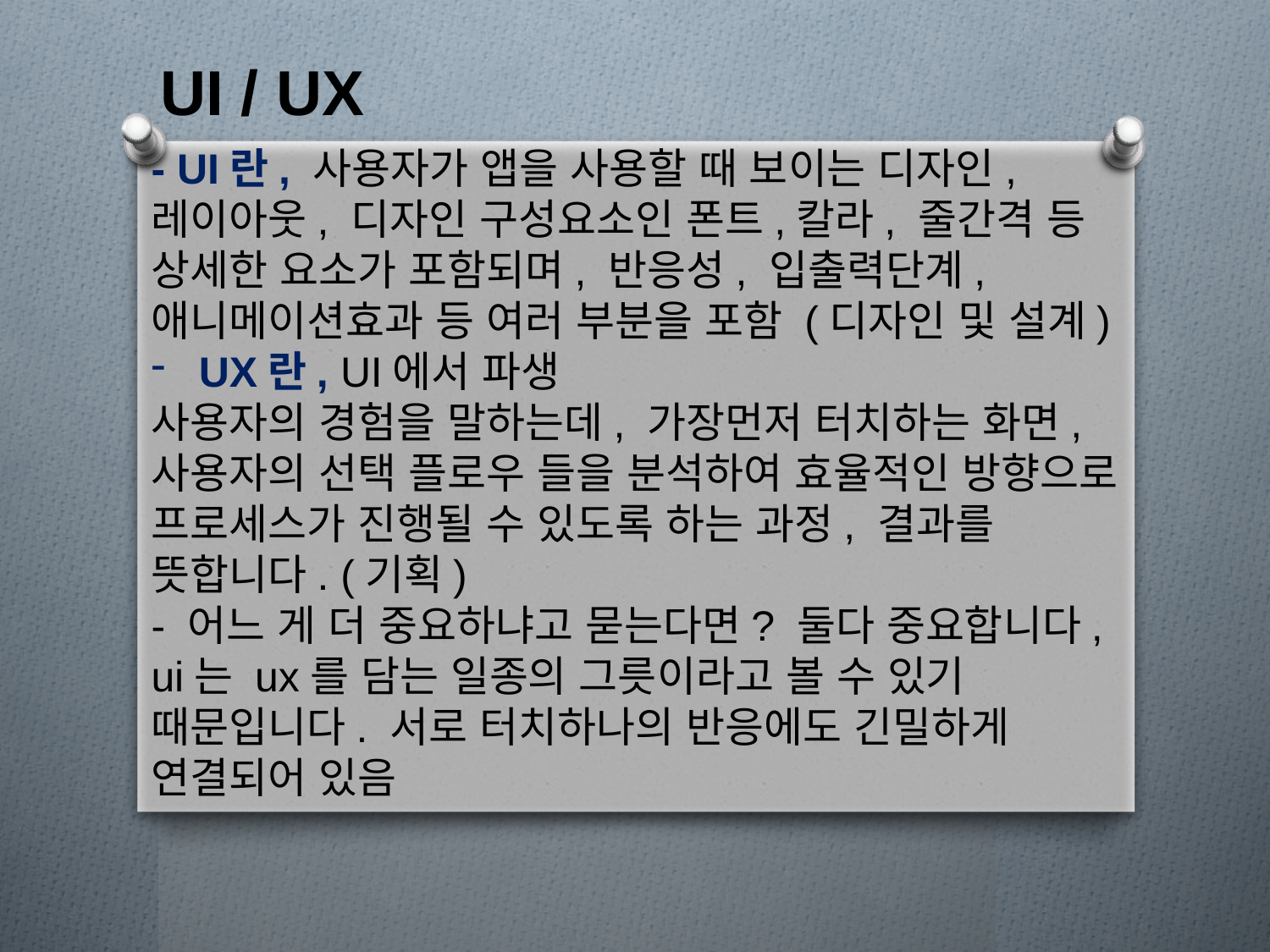

UI / UX
- UI란, 사용자가 앱을 사용할 때 보이는 디자인, 레이아웃, 디자인 구성요소인 폰트,칼라, 줄간격 등 상세한 요소가 포함되며, 반응성, 입출력단계, 애니메이션효과 등 여러 부분을 포함 (디자인 및 설계)
UX란, UI에서 파생
사용자의 경험을 말하는데, 가장먼저 터치하는 화면, 사용자의 선택 플로우 들을 분석하여 효율적인 방향으로 프로세스가 진행될 수 있도록 하는 과정, 결과를 뜻합니다. (기획)
- 어느 게 더 중요하냐고 묻는다면? 둘다 중요합니다, ui는 ux를 담는 일종의 그릇이라고 볼 수 있기 때문입니다. 서로 터치하나의 반응에도 긴밀하게 연결되어 있음